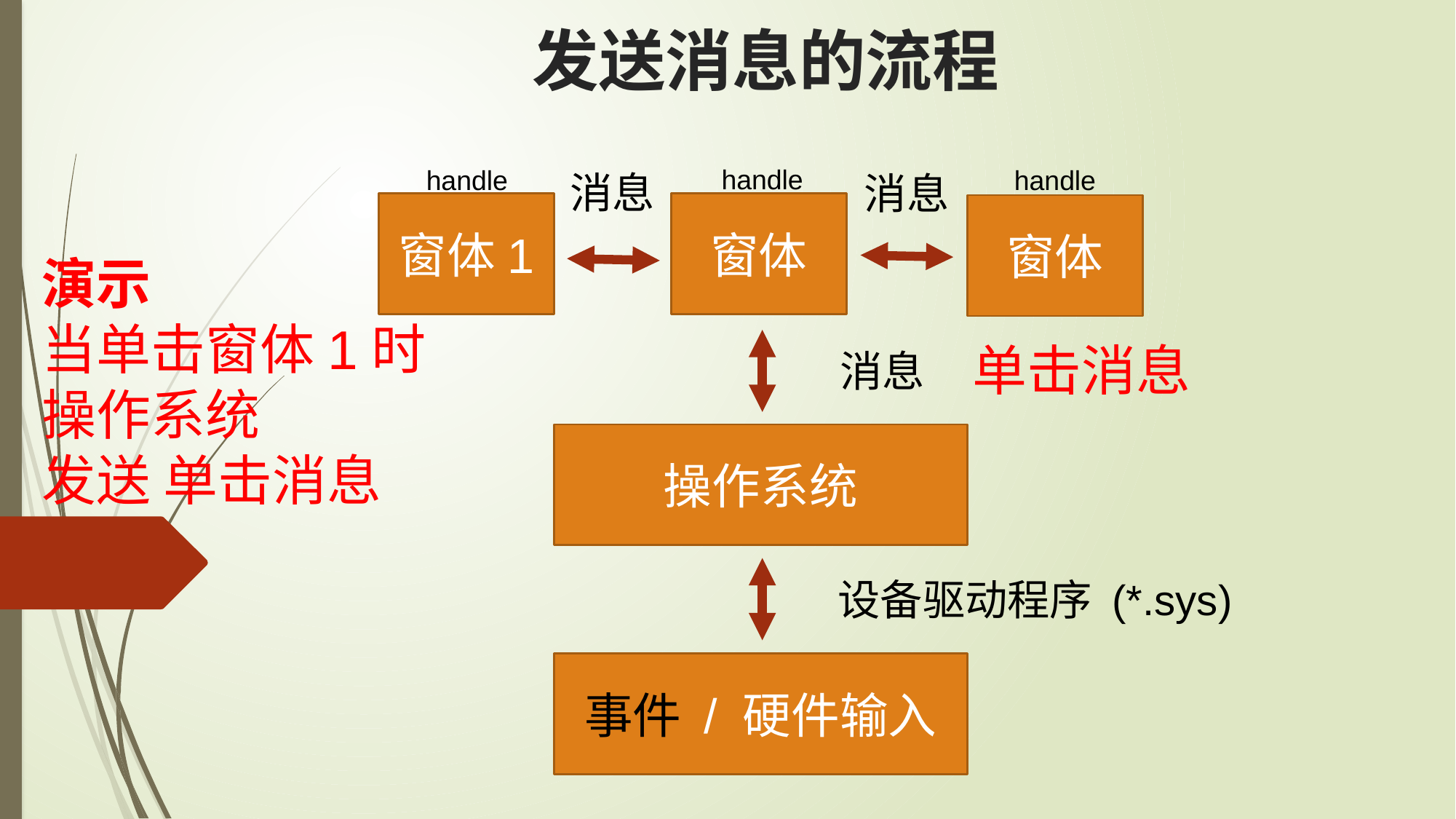

发送消息的流程

handle
handle
handle
消息
消息
窗体1
窗体
窗体
演示
当单击窗体1时
操作系统
发送 单击消息
单击消息
消息
操作系统
设备驱动程序 (*.sys)
事件 / 硬件输入